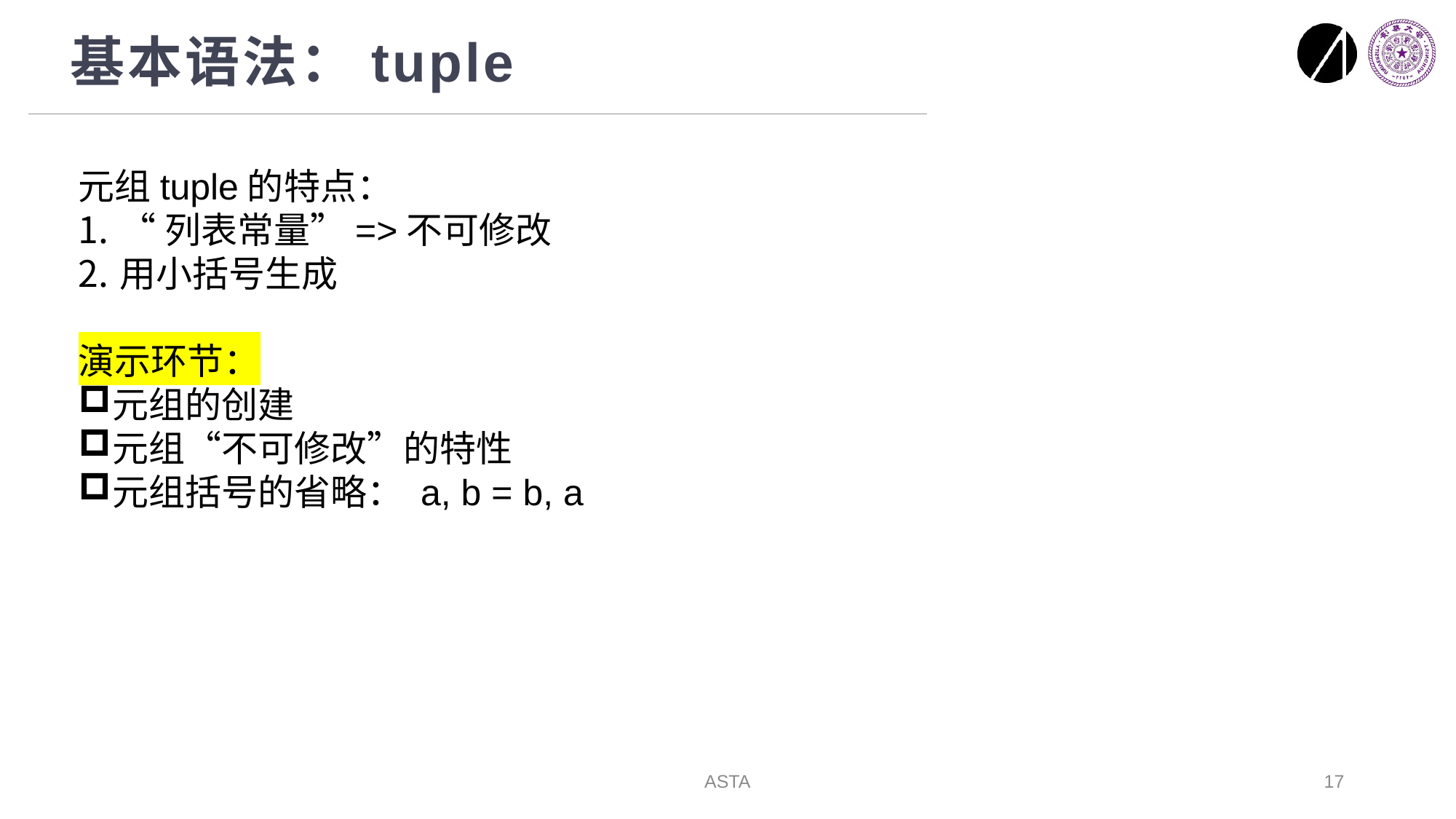

# 基本语法：tuple
元组tuple的特点：
“列表常量”=>不可修改
用小括号生成

演示环节：
元组的创建
元组“不可修改”的特性
元组括号的省略： a, b = b, a
ASTA
17